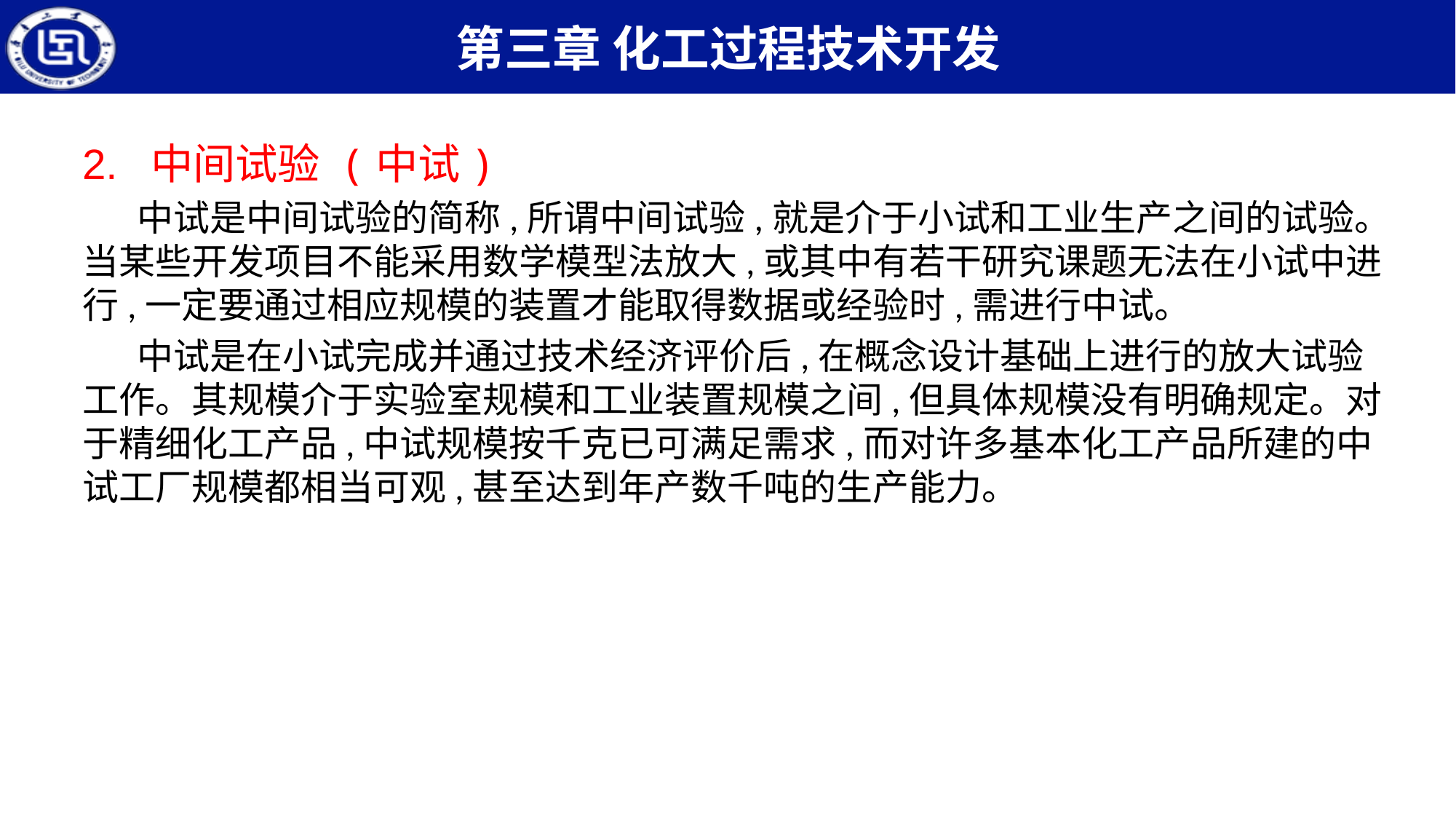

中间试验 (中试)
中试是中间试验的简称,所谓中间试验,就是介于小试和工业生产之间的试验。当某些开发项目不能采用数学模型法放大,或其中有若干研究课题无法在小试中进行,一定要通过相应规模的装置才能取得数据或经验时,需进行中试。
中试是在小试完成并通过技术经济评价后,在概念设计基础上进行的放大试验工作。其规模介于实验室规模和工业装置规模之间,但具体规模没有明确规定。对于精细化工产品,中试规模按千克已可满足需求,而对许多基本化工产品所建的中试工厂规模都相当可观,甚至达到年产数千吨的生产能力。